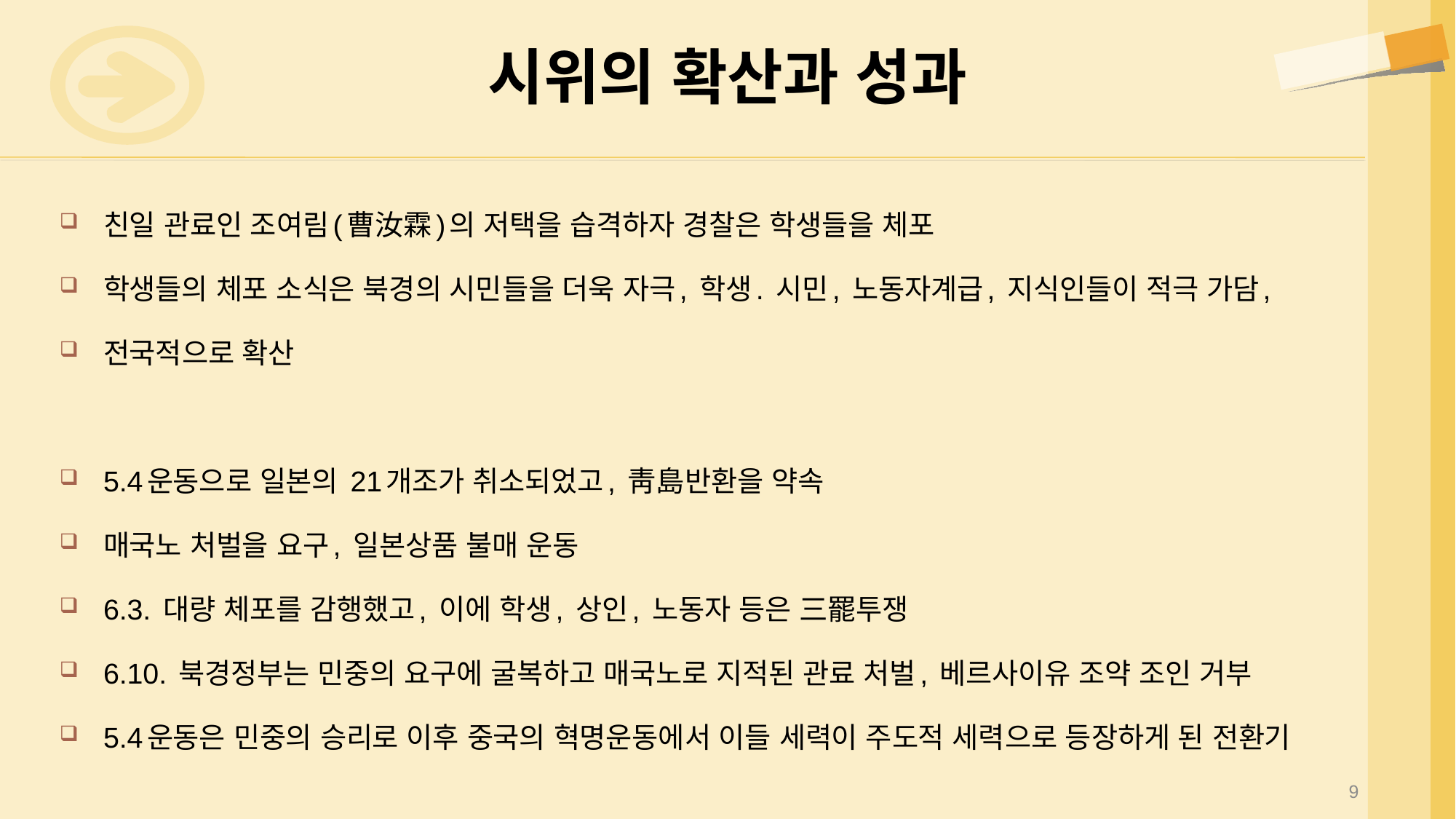

# 시위의 확산과 성과
친일 관료인 조여림(曹汝霖)의 저택을 습격하자 경찰은 학생들을 체포
학생들의 체포 소식은 북경의 시민들을 더욱 자극, 학생. 시민, 노동자계급, 지식인들이 적극 가담,
전국적으로 확산

5.4운동으로 일본의 21개조가 취소되었고, 靑島반환을 약속
매국노 처벌을 요구, 일본상품 불매 운동
6.3. 대량 체포를 감행했고, 이에 학생, 상인, 노동자 등은 三罷투쟁
6.10. 북경정부는 민중의 요구에 굴복하고 매국노로 지적된 관료 처벌, 베르사이유 조약 조인 거부
5.4운동은 민중의 승리로 이후 중국의 혁명운동에서 이들 세력이 주도적 세력으로 등장하게 된 전환기

9